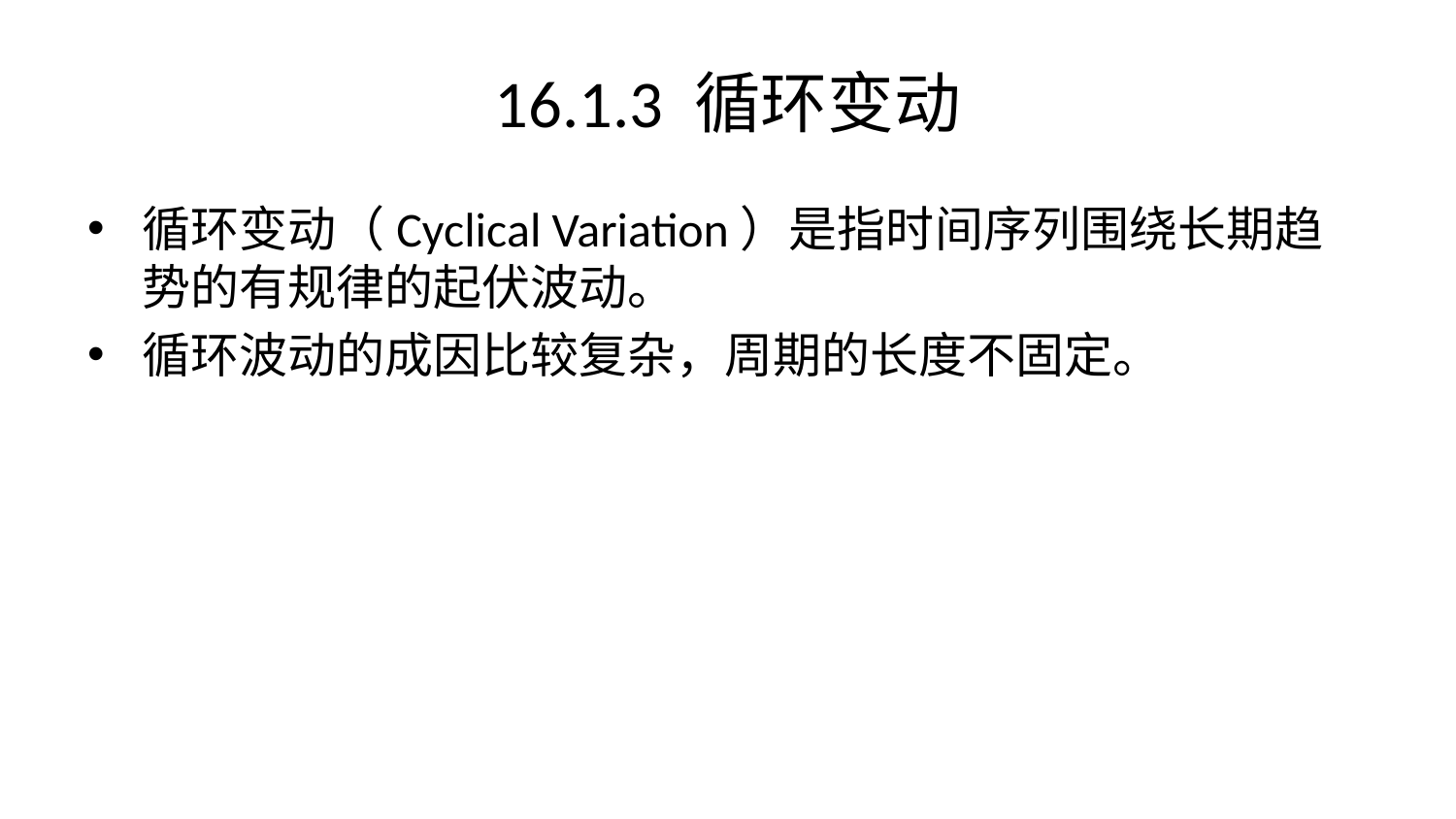

# 16.1.3 循环变动
循环变动（Cyclical Variation）是指时间序列围绕长期趋势的有规律的起伏波动。
循环波动的成因比较复杂，周期的长度不固定。